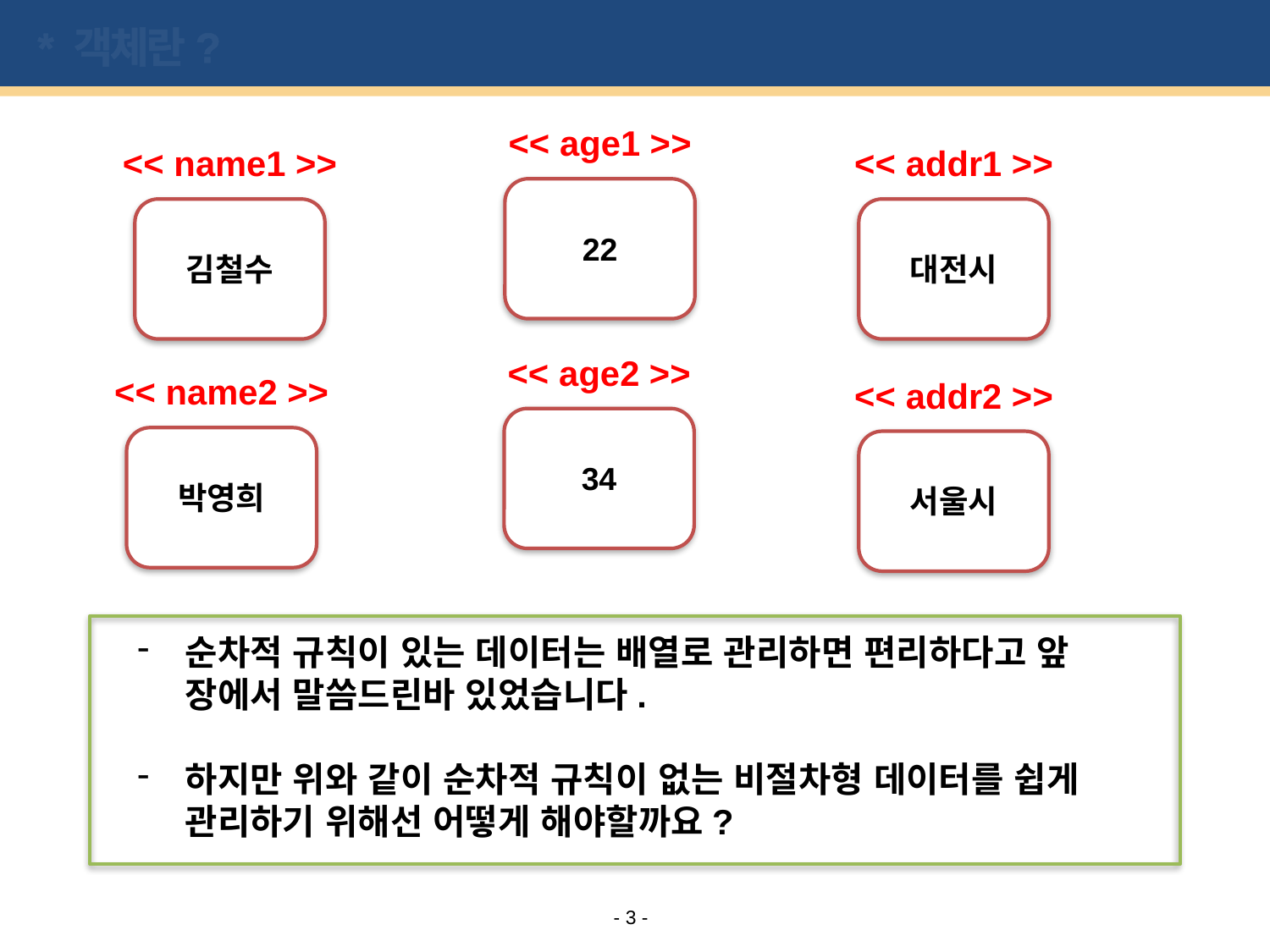

# * 객체란?
<< age1 >>
<< name1 >>
<< addr1 >>

22
김철수
대전시
<< age2 >>
<< name2 >>
<< addr2 >>

34
박영희
서울시

순차적 규칙이 있는 데이터는 배열로 관리하면 편리하다고 앞 장에서 말씀드린바 있었습니다.

하지만 위와 같이 순차적 규칙이 없는 비절차형 데이터를 쉽게 관리하기 위해선 어떻게 해야할까요?